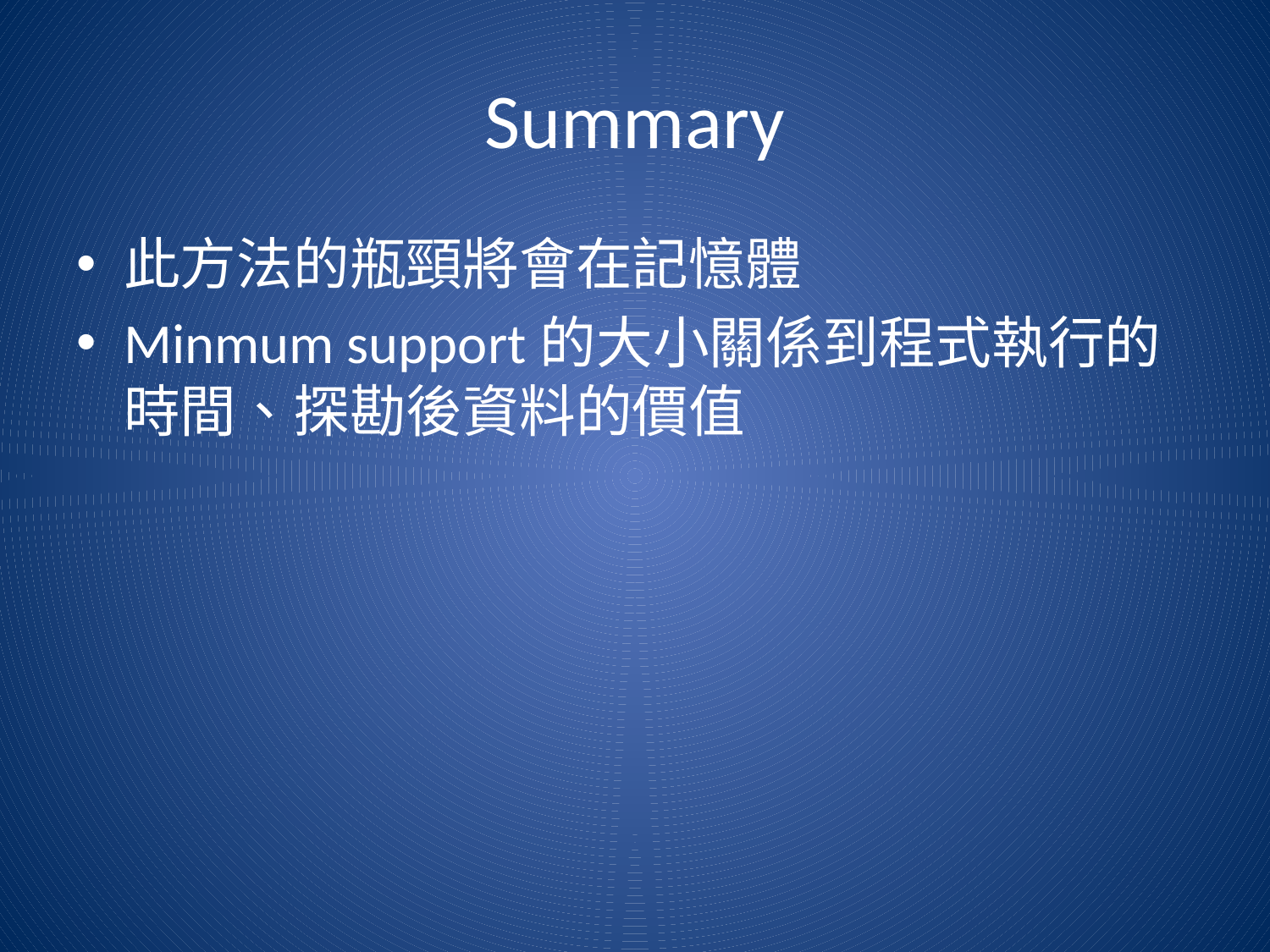

# Summary
此方法的瓶頸將會在記憶體
Minmum support的大小關係到程式執行的時間、探勘後資料的價值